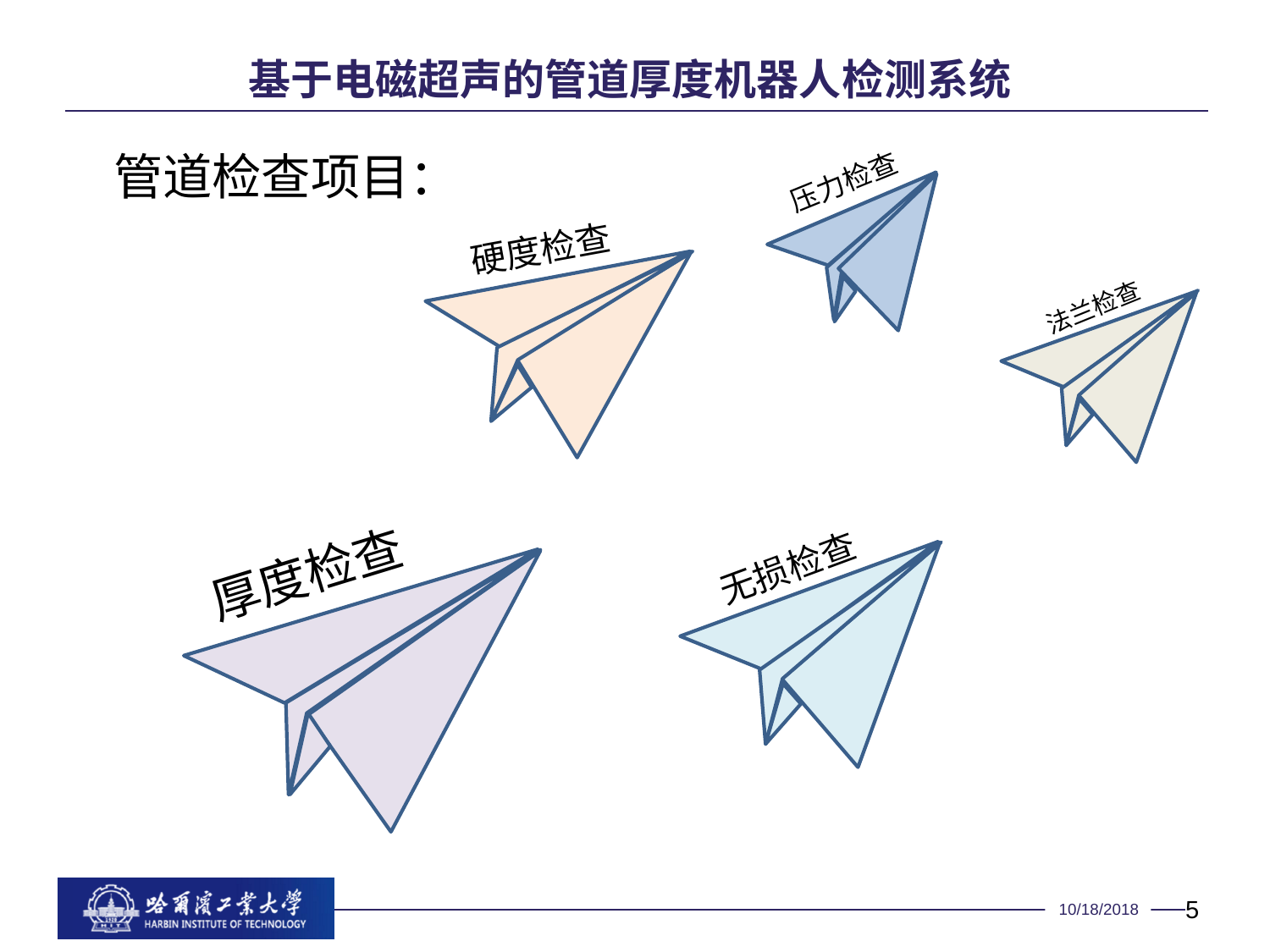

基于电磁超声的管道厚度机器人检测系统
压力检查

管道检查项目：
硬度检查

法兰检查
厚度检查

无损检查

5